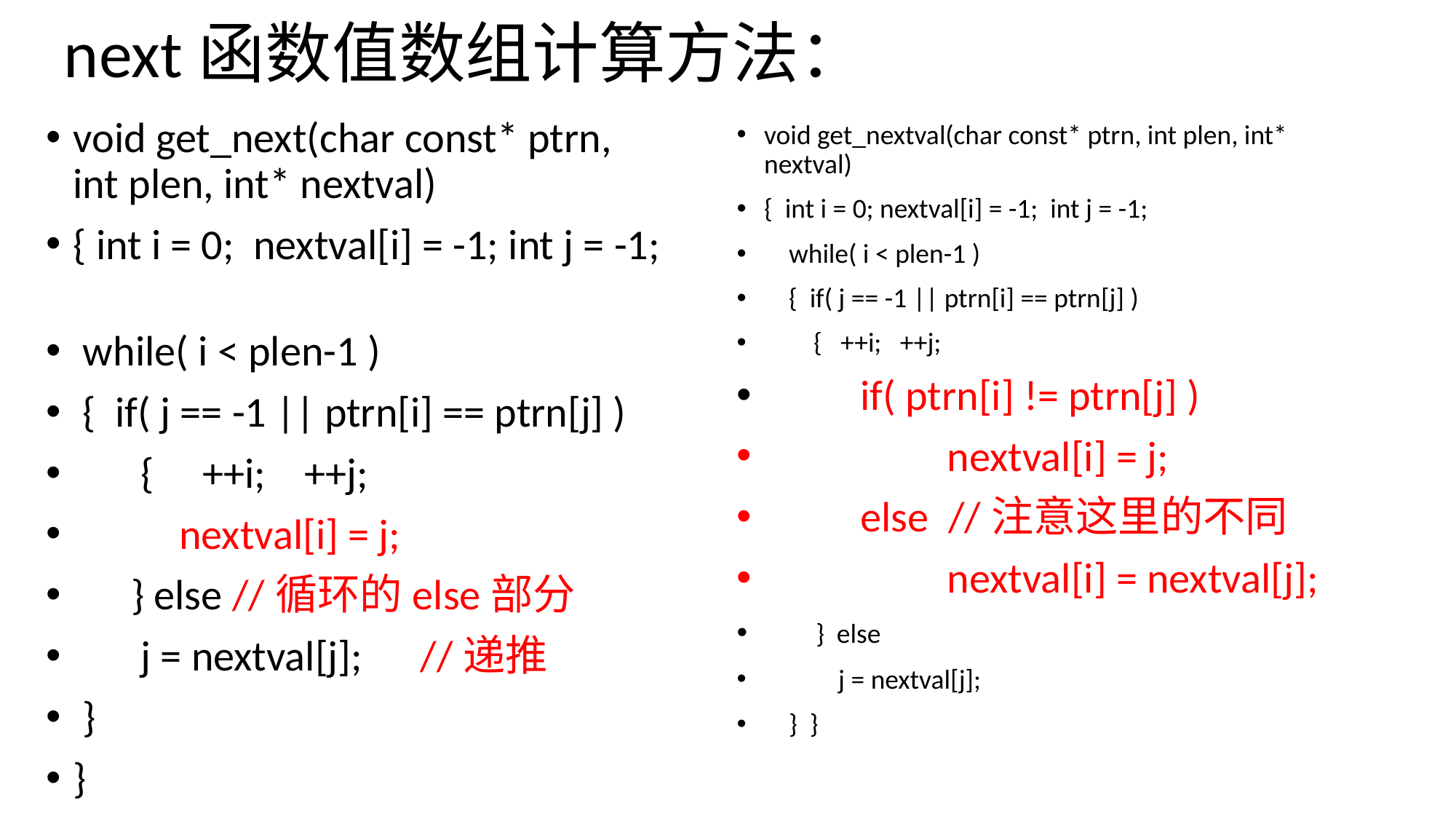

# next函数值数组计算方法：
void get_next(char const* ptrn, int plen, int* nextval)
{ int i = 0;  nextval[i] = -1; int j = -1;
 while( i < plen-1 )
 {  if( j == -1 || ptrn[i] == ptrn[j] )
       {     ++i;    ++j;
           nextval[i] = j;
      } else //循环的else部分
       j = nextval[j];      //递推
 }
}
void get_nextval(char const* ptrn, int plen, int* nextval)
{  int i = 0; nextval[i] = -1;  int j = -1;
    while( i < plen-1 )
    {  if( j == -1 || ptrn[i] == ptrn[j] )
        {   ++i;   ++j;
          if( ptrn[i] != ptrn[j] )
                   nextval[i] = j;
          else  //注意这里的不同
                   nextval[i] = nextval[j];
        }  else
            j = nextval[j];
    }  }